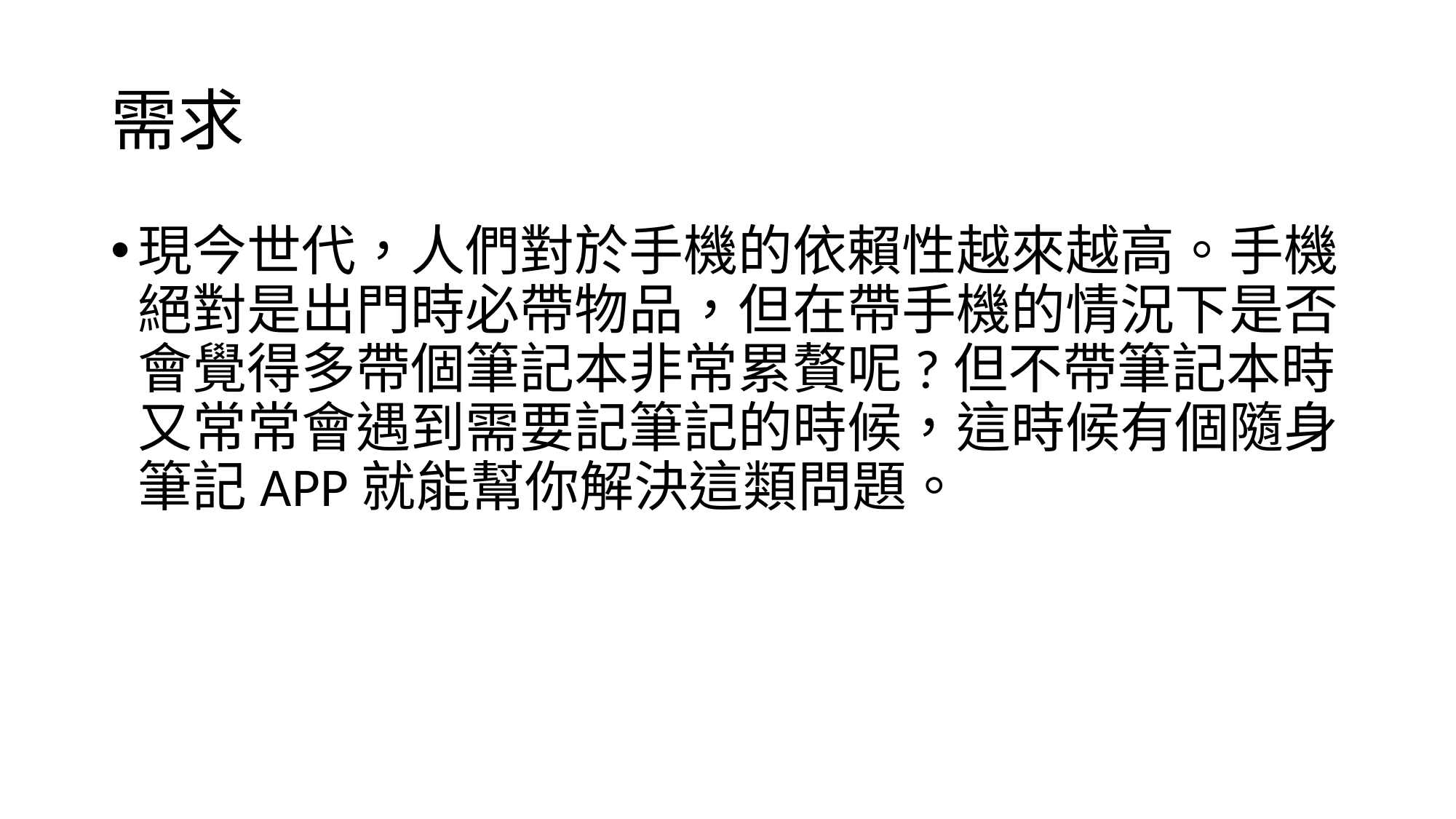

# 需求
現今世代，人們對於手機的依賴性越來越高。手機絕對是出門時必帶物品，但在帶手機的情況下是否會覺得多帶個筆記本非常累贅呢?但不帶筆記本時又常常會遇到需要記筆記的時候，這時候有個隨身筆記APP就能幫你解決這類問題。